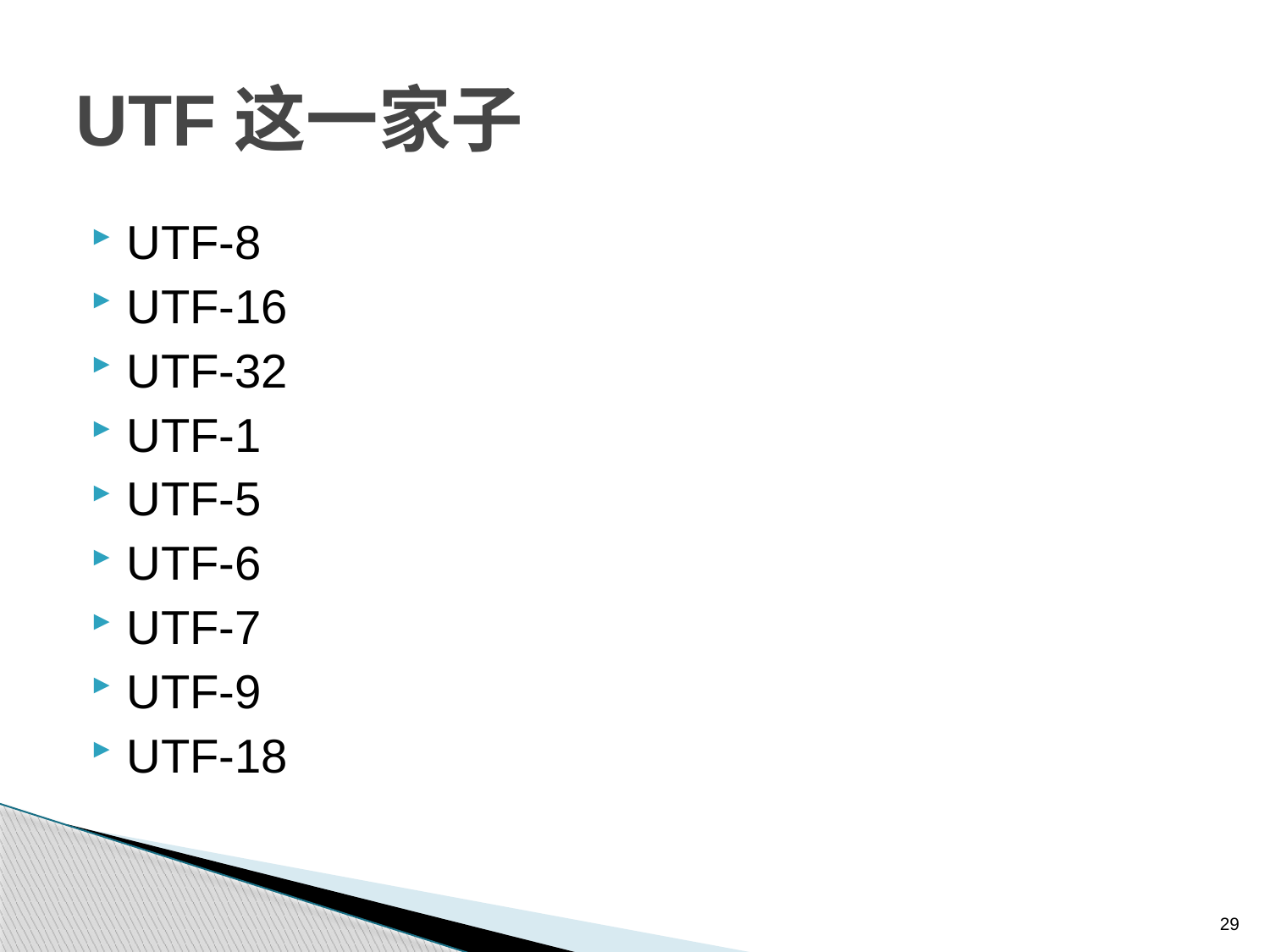

# UTF这一家子
UTF-8
UTF-16
UTF-32
UTF-1
UTF-5
UTF-6
UTF-7
UTF-9
UTF-18
29